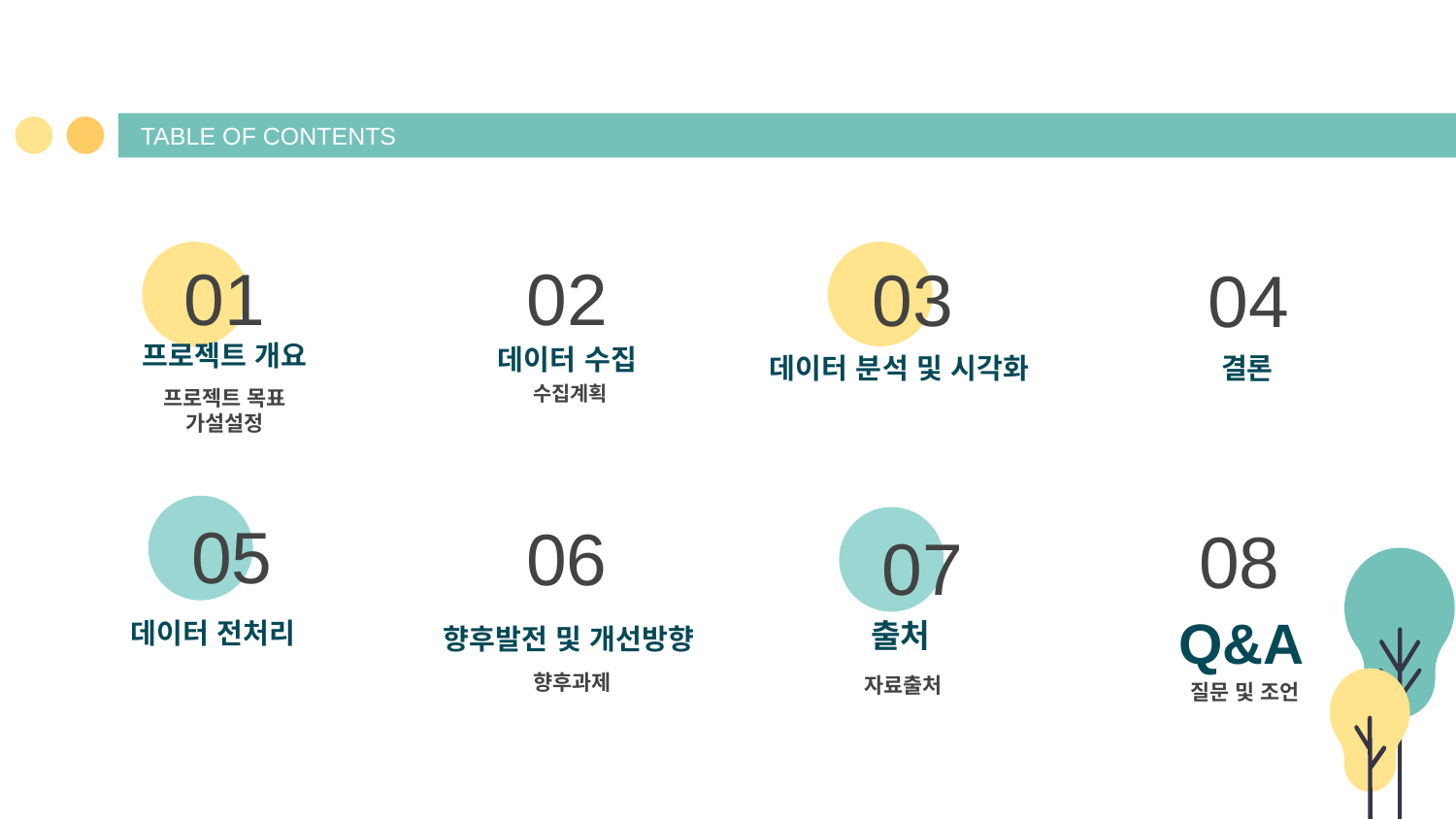

TABLE OF CONTENTS

01
02
03
04
프로젝트 개요
# 데이터 수집
데이터 분석 및 시각화
결론
수집계획
프로젝트 목표
가설설정

07
출처
자료출처
05
06
08

데이터 전처리
향후발전 및 개선방향
Q&A
향후과제
질문 및 조언